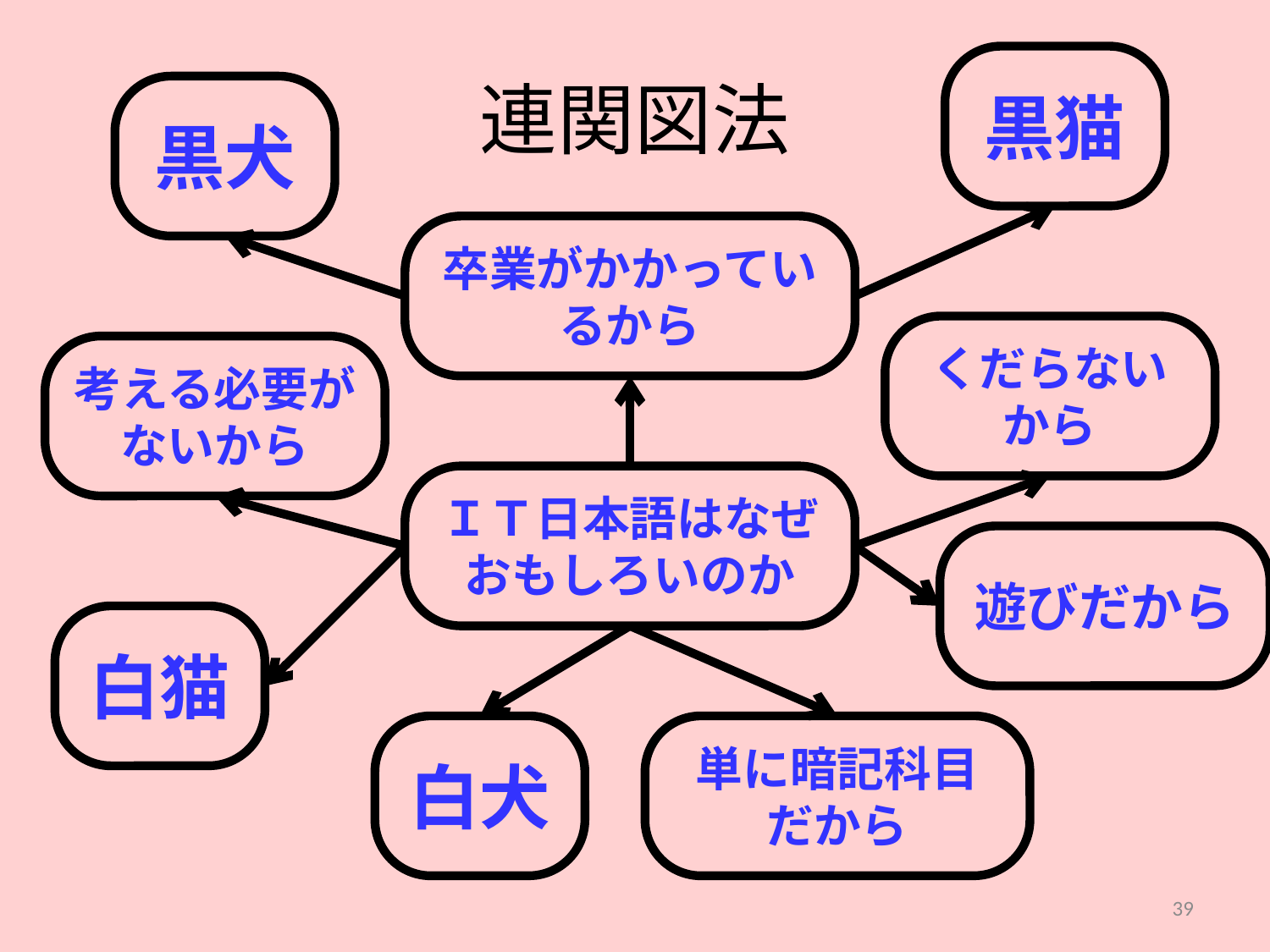

# 連関図法
黒猫
黒犬
卒業がかかっているから
くだらないから
考える必要がないから
ＩＴ日本語はなぜおもしろいのか
遊びだから
白猫
白犬
単に暗記科目だから
39